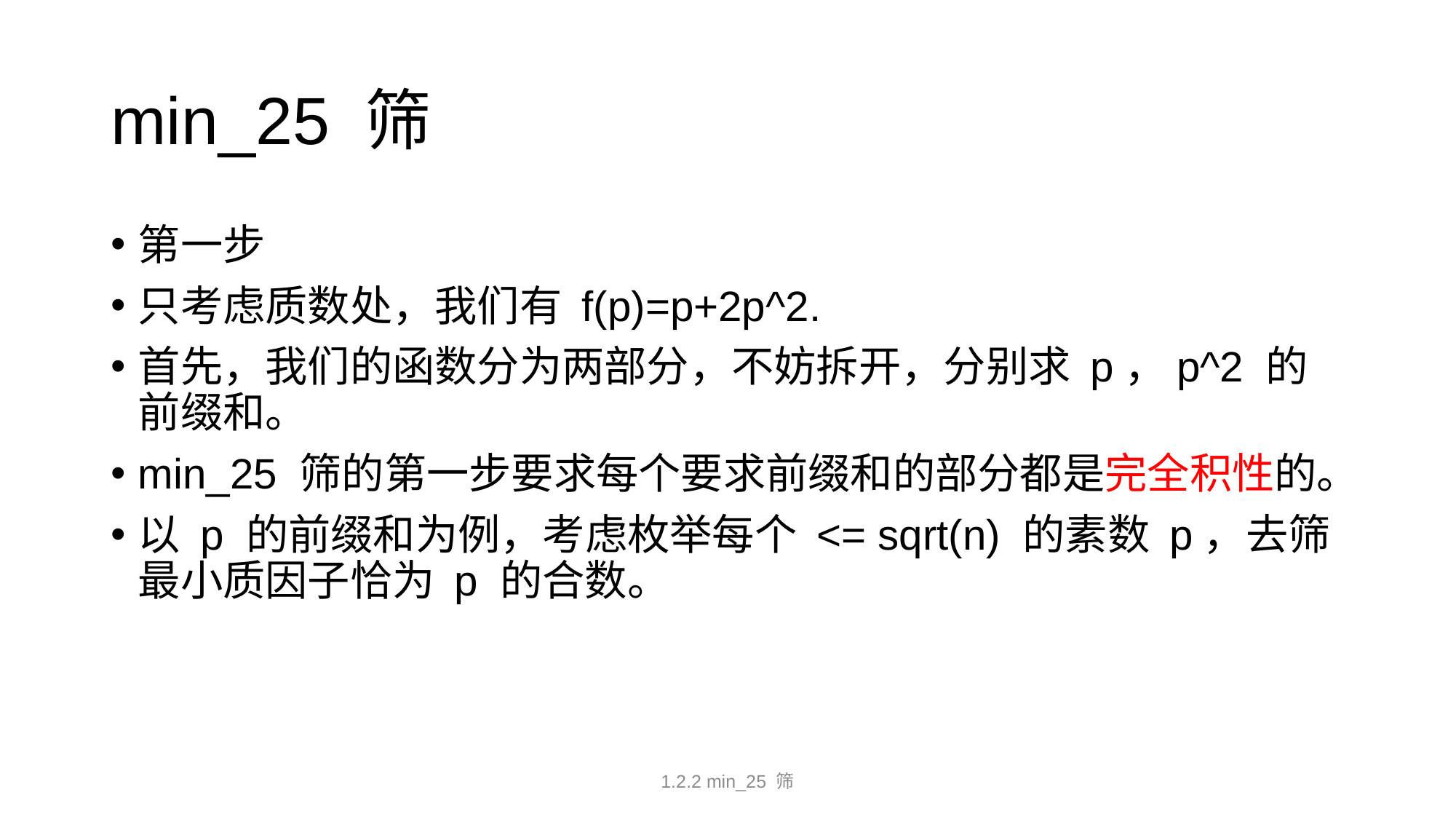

# min_25 筛
第一步
只考虑质数处，我们有 f(p)=p+2p^2.
首先，我们的函数分为两部分，不妨拆开，分别求 p，p^2 的前缀和。
min_25 筛的第一步要求每个要求前缀和的部分都是完全积性的。
以 p 的前缀和为例，考虑枚举每个 <= sqrt(n) 的素数 p，去筛最小质因子恰为 p 的合数。
1.2.2 min_25 筛